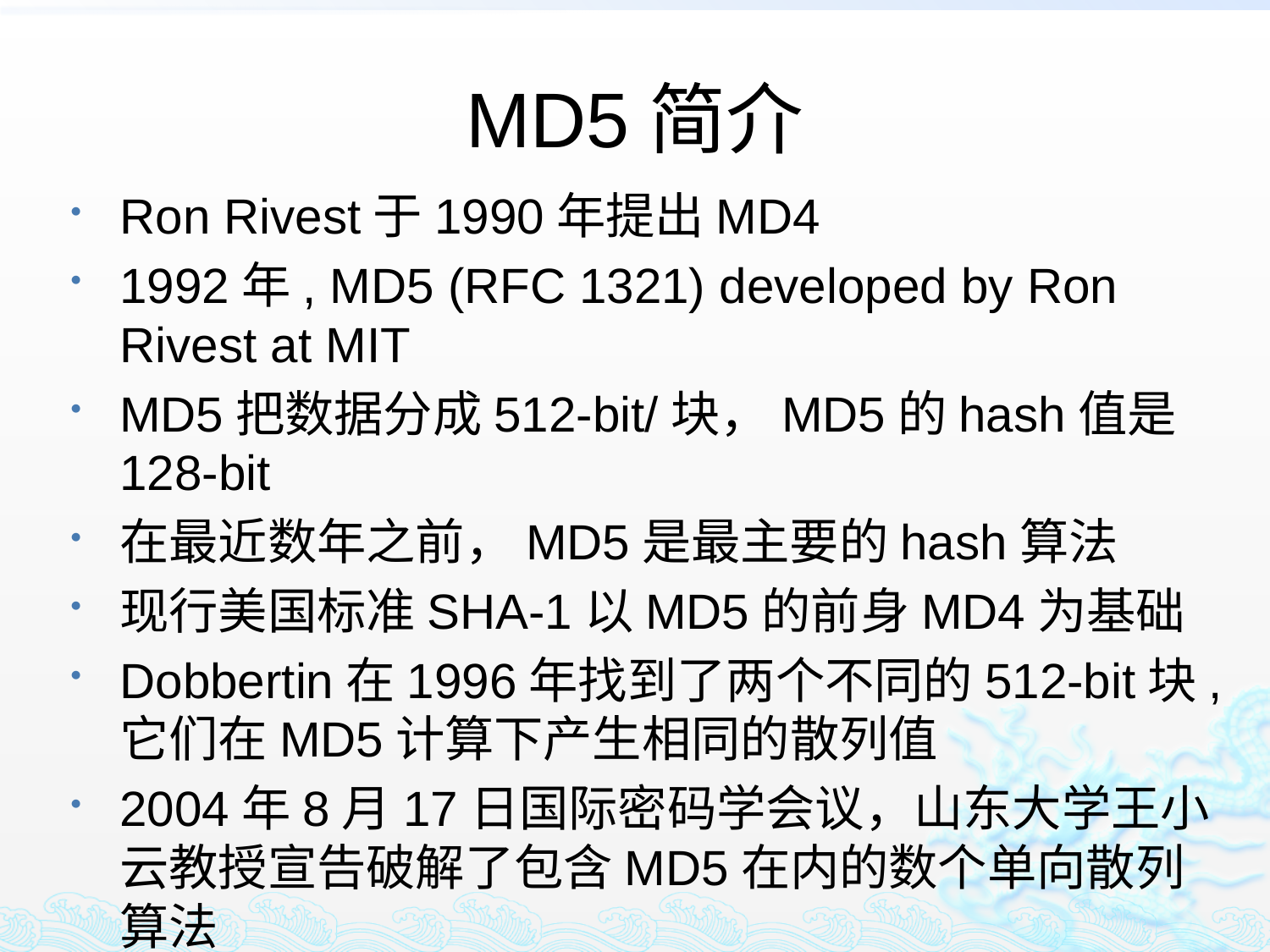

#
MD5简介
Ron Rivest于1990年提出MD4
1992年, MD5 (RFC 1321) developed by Ron Rivest at MIT
MD5把数据分成512-bit/块，MD5的hash值是128-bit
在最近数年之前，MD5是最主要的hash算法
现行美国标准SHA-1以MD5的前身MD4为基础
Dobbertin在1996年找到了两个不同的512-bit块,它们在MD5计算下产生相同的散列值
2004年8月17日国际密码学会议，山东大学王小云教授宣告破解了包含MD5在内的数个单向散列算法